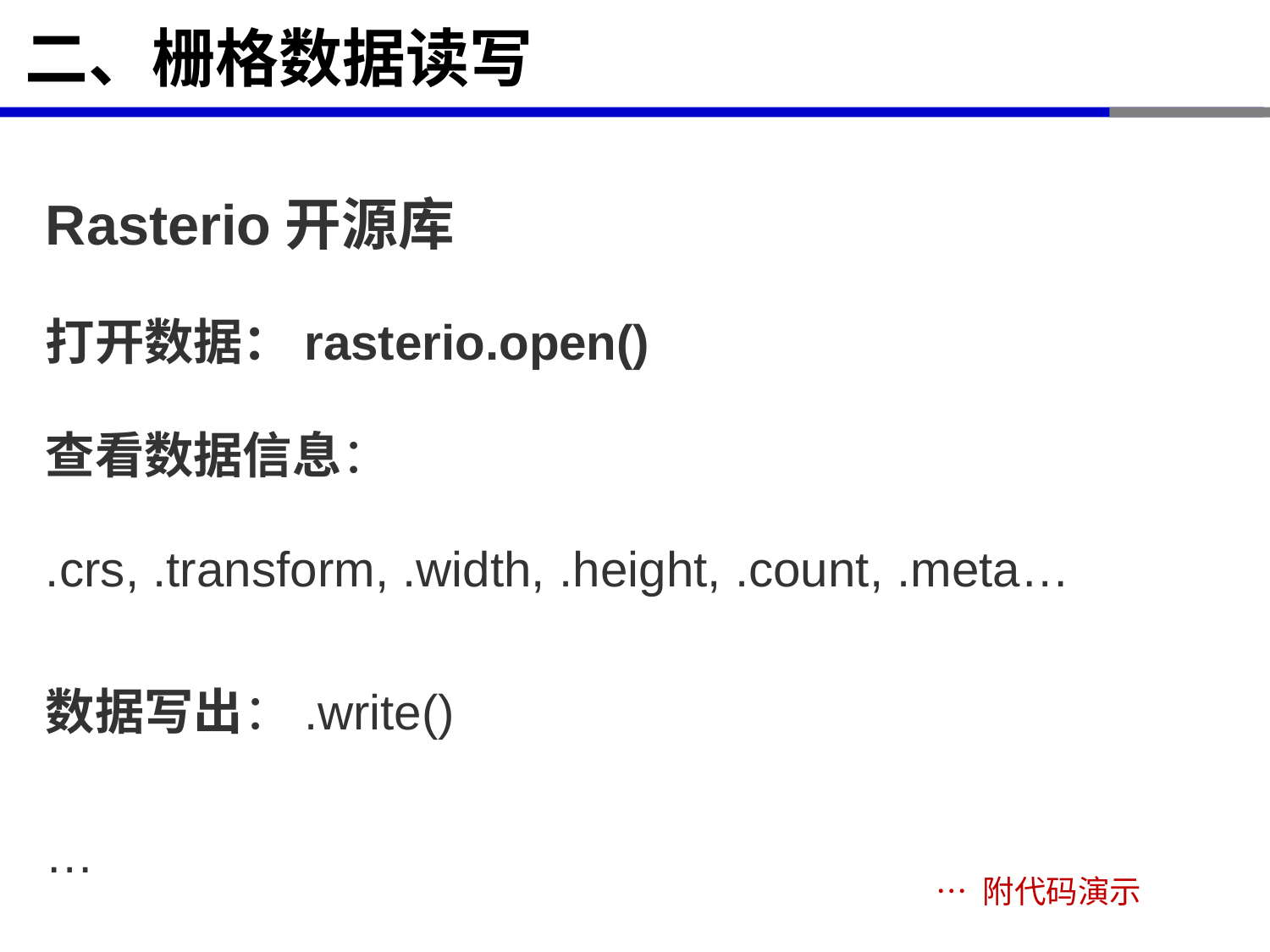

# 二、栅格数据读写
Rasterio开源库
打开数据：rasterio.open()
查看数据信息：
.crs, .transform, .width, .height, .count, .meta…
数据写出：.write()
…
… 附代码演示